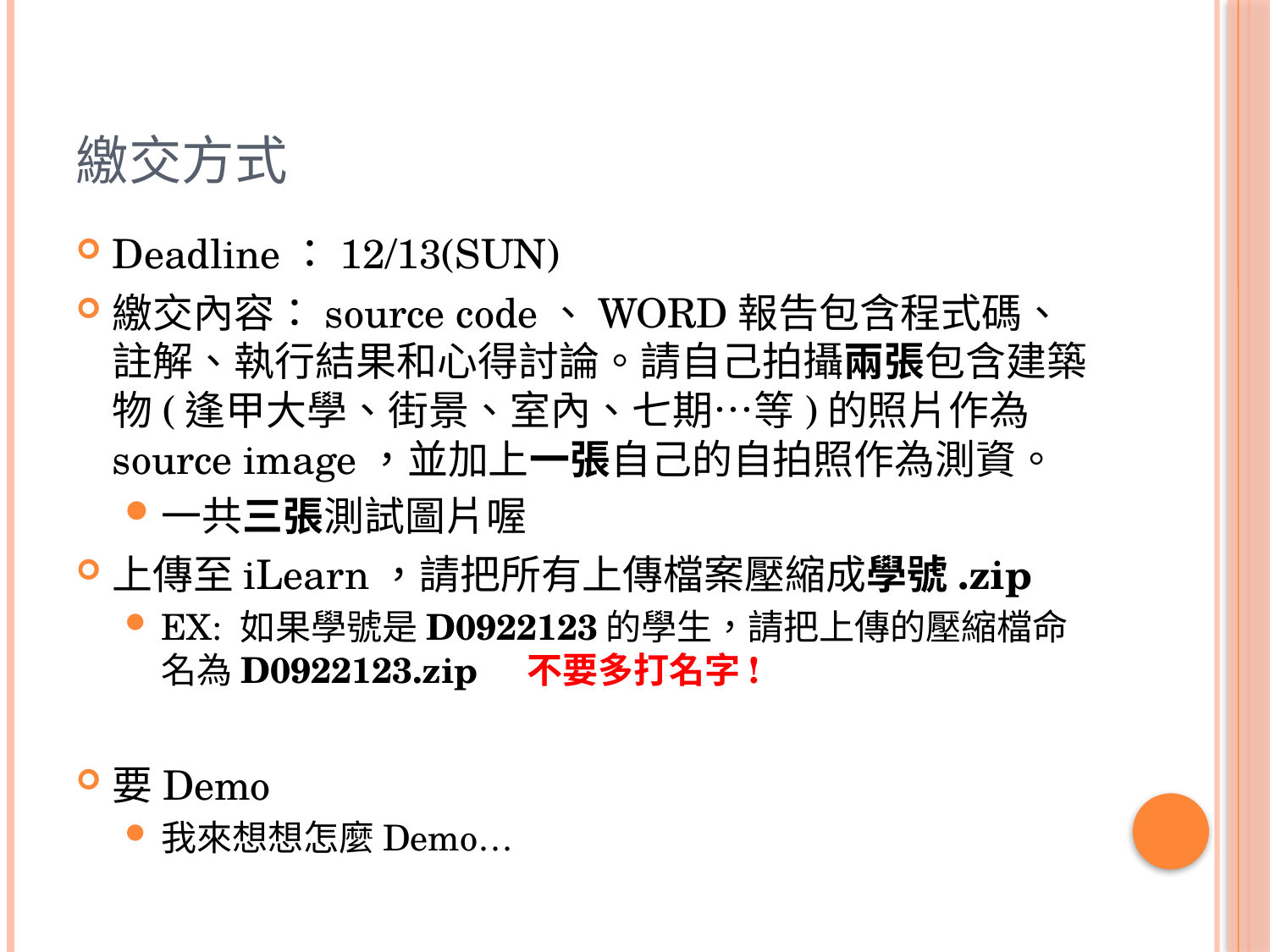

# 繳交方式
Deadline：12/13(SUN)
繳交內容：source code、WORD報告包含程式碼、註解、執行結果和心得討論。請自己拍攝兩張包含建築物(逢甲大學、街景、室內、七期…等)的照片作為source image，並加上一張自己的自拍照作為測資。
一共三張測試圖片喔
上傳至iLearn，請把所有上傳檔案壓縮成學號.zip
EX: 如果學號是D0922123的學生，請把上傳的壓縮檔命名為D0922123.zip    不要多打名字!

要Demo
我來想想怎麼Demo…